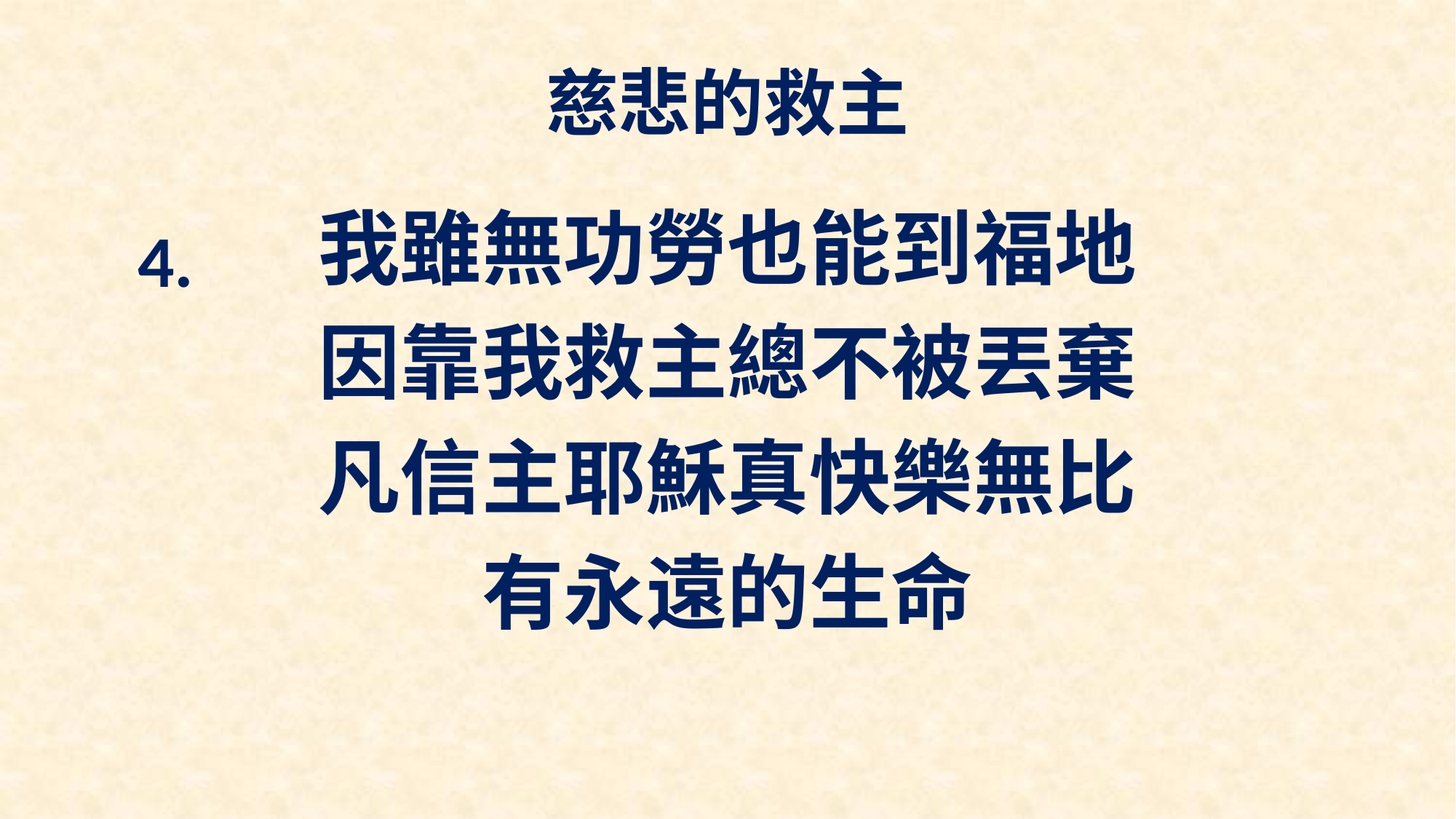

# 慈悲的救主
我雖無功勞也能到福地
因靠我救主總不被丟棄
凡信主耶穌真快樂無比
有永遠的生命
4.